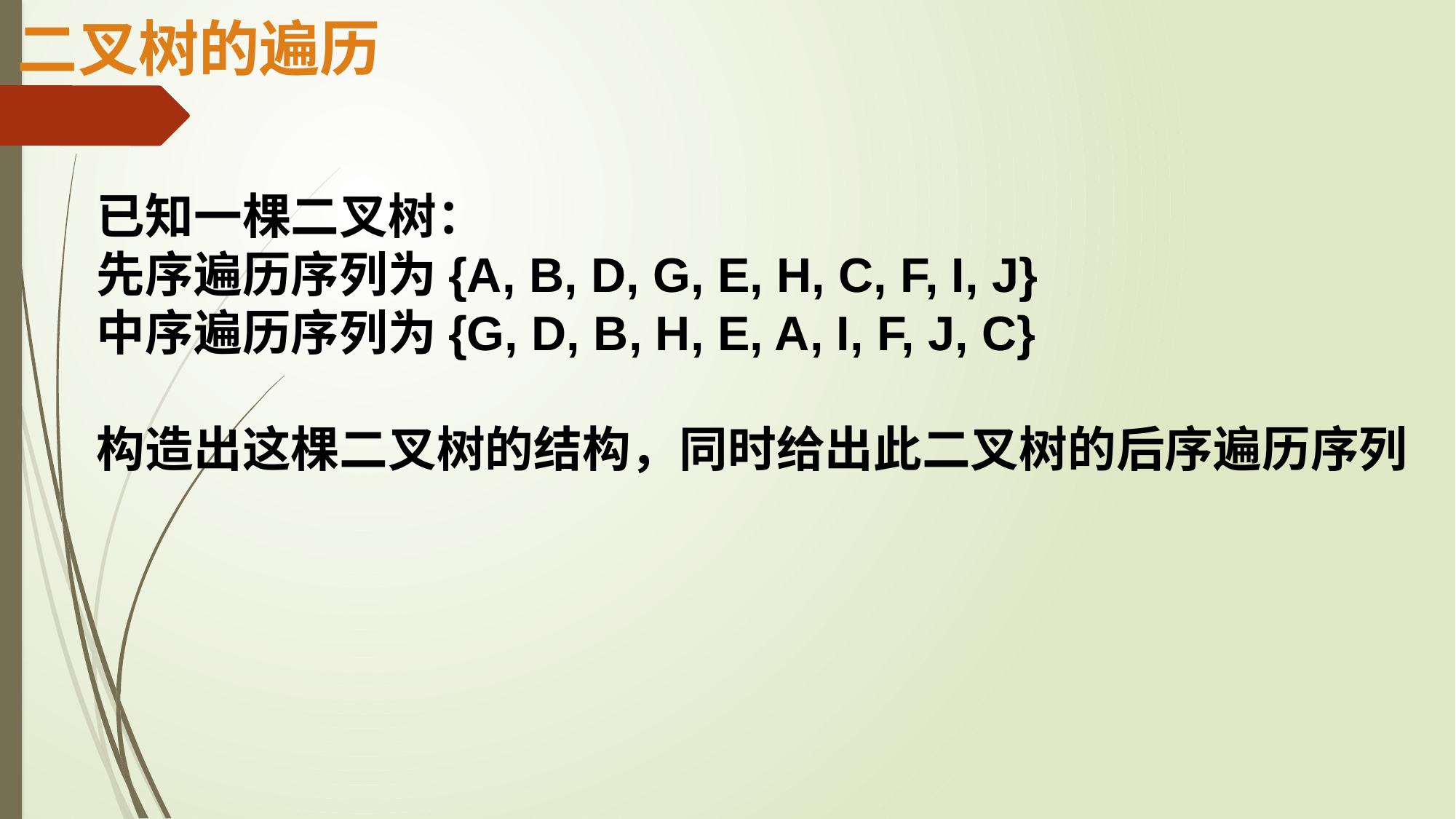

二叉树的遍历
已知一棵二叉树：
先序遍历序列为{A, B, D, G, E, H, C, F, I, J}
中序遍历序列为{G, D, B, H, E, A, I, F, J, C}

构造出这棵二叉树的结构，同时给出此二叉树的后序遍历序列